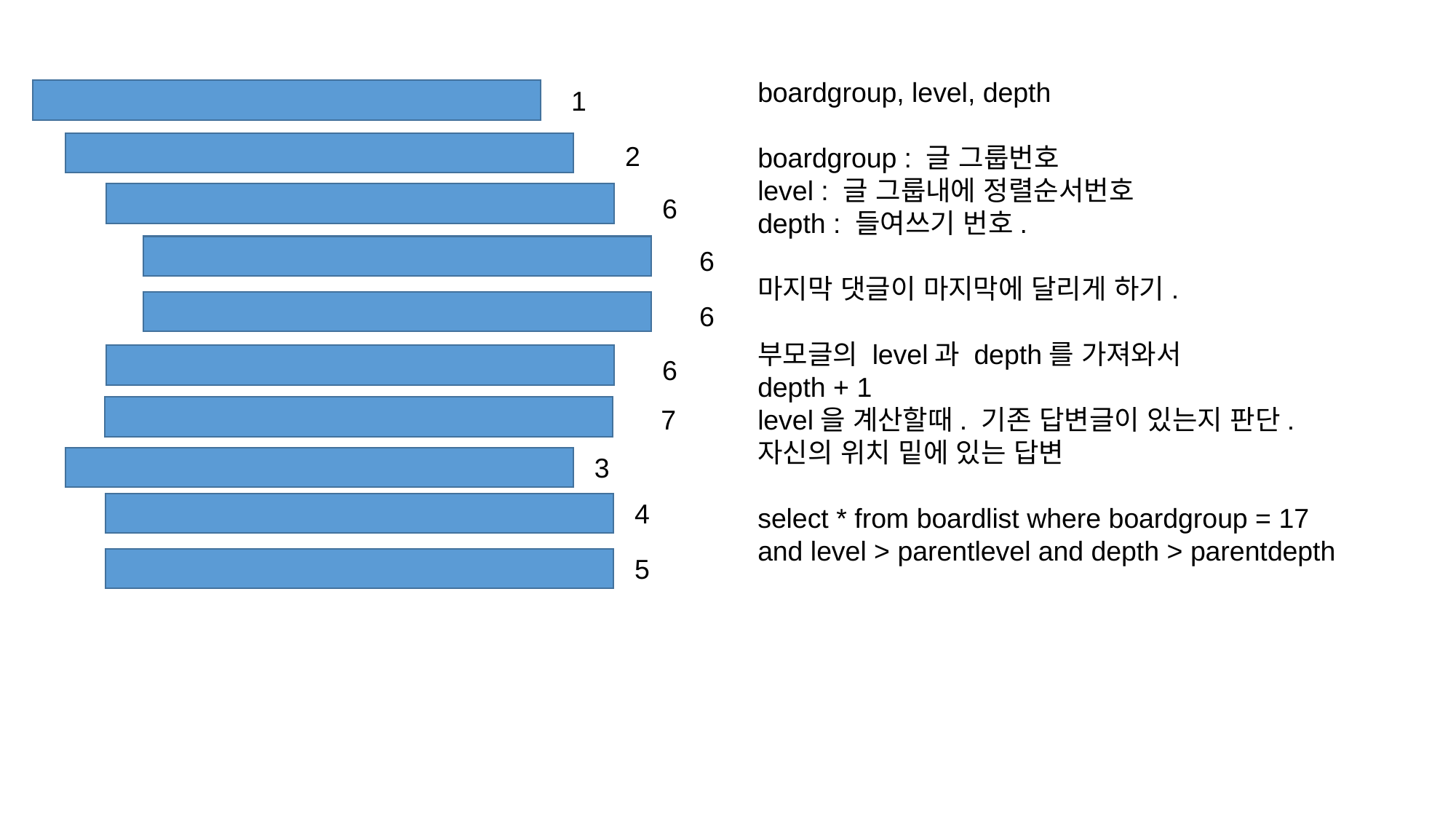

boardgroup, level, depth

boardgroup : 글 그룹번호
level : 글 그룹내에 정렬순서번호
depth : 들여쓰기 번호.

마지막 댓글이 마지막에 달리게 하기.

부모글의 level과 depth를 가져와서
depth + 1
level을 계산할때. 기존 답변글이 있는지 판단.
자신의 위치 밑에 있는 답변

select * from boardlist where boardgroup = 17
and level > parentlevel and depth > parentdepth

1

2

6

6

6

6

7
3

4

5